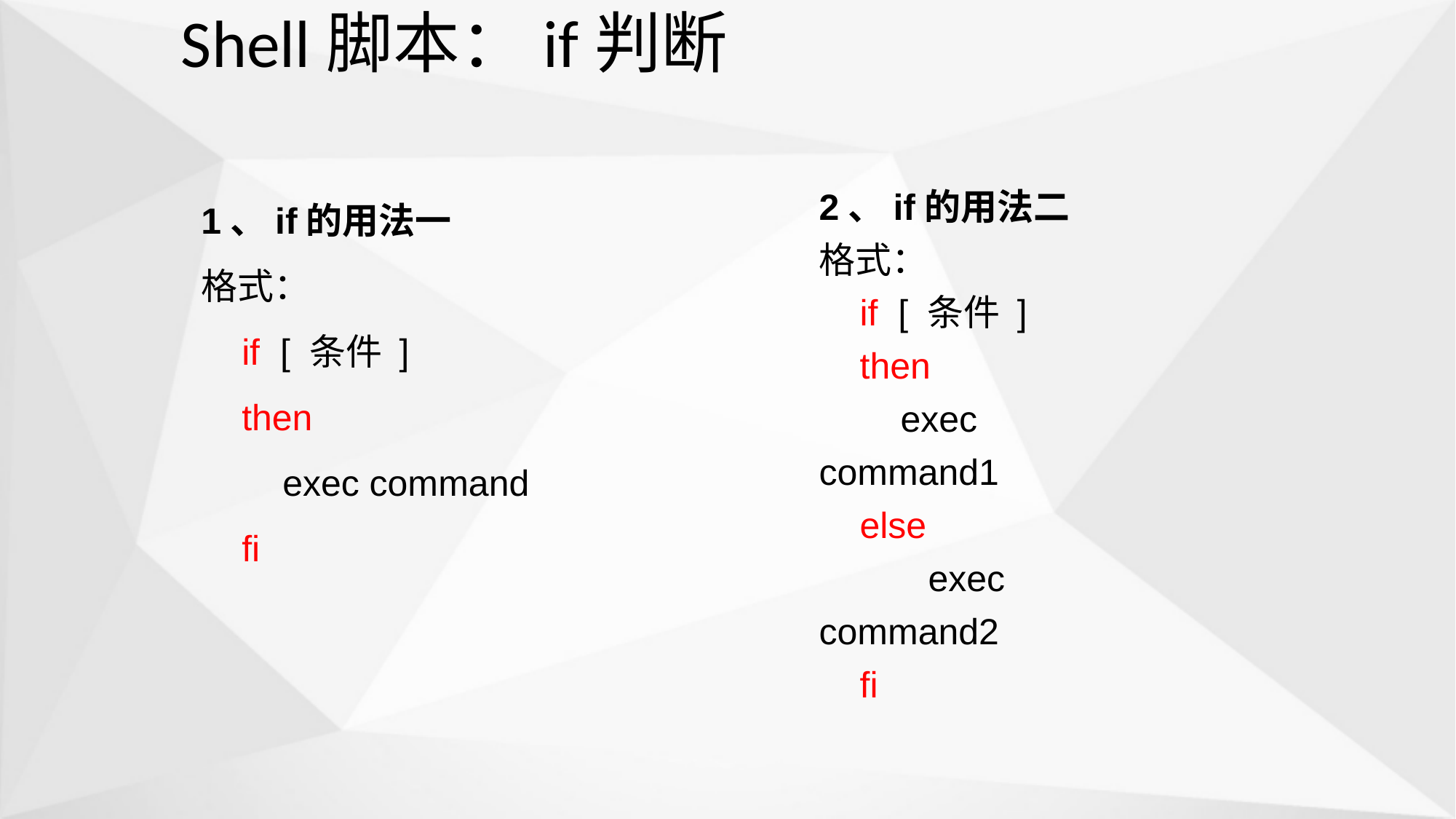

# Shell脚本：if判断
2、if的用法二
格式：
    if  [ 条件 ]
    then
        exec command1
    else
	exec command2
    fi
1、if的用法一
格式：
    if  [ 条件 ]
    then
        exec command
    fi